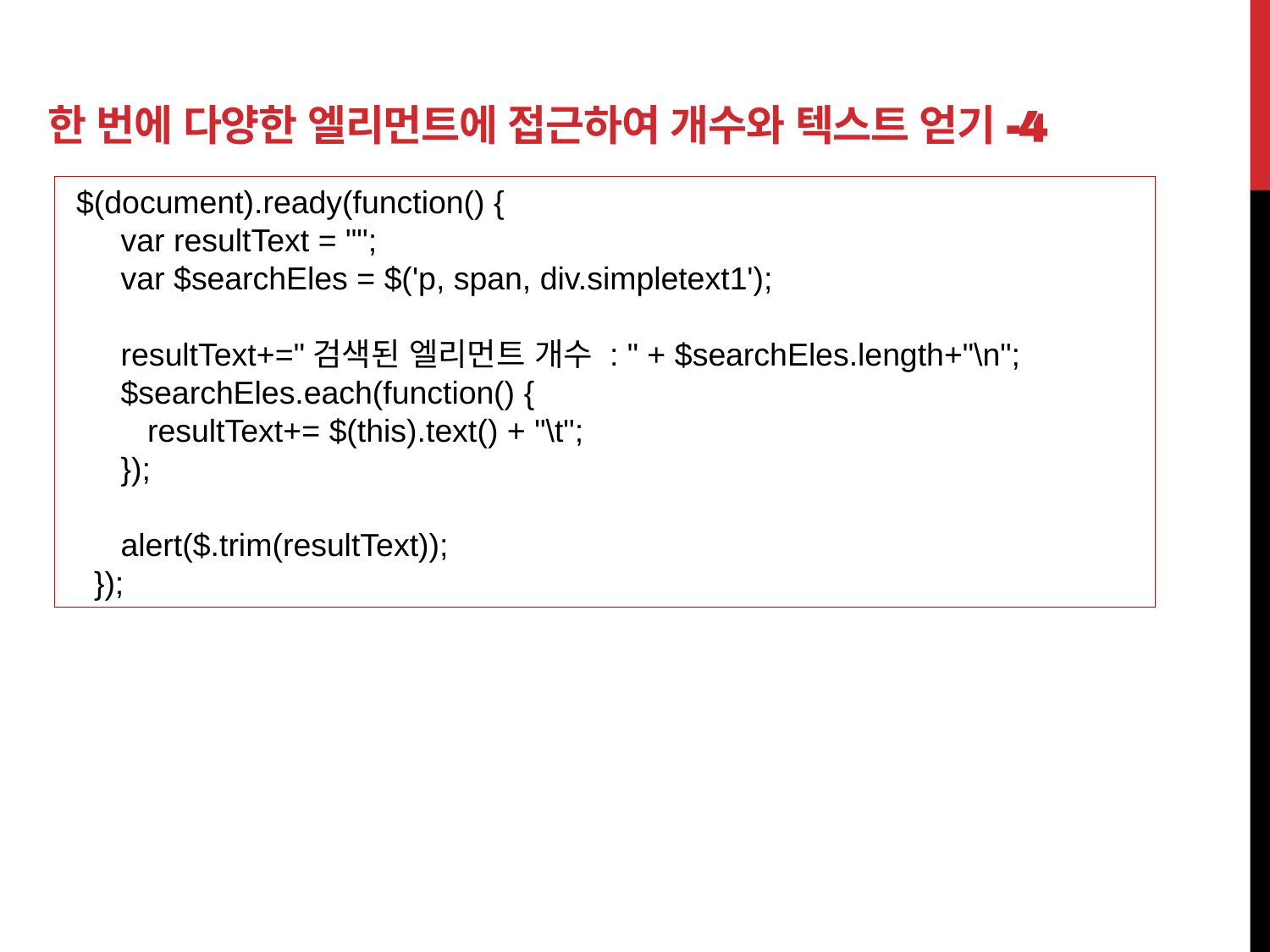

# 한 번에 다양한 엘리먼트에 접근하여 개수와 텍스트 얻기-4
 $(document).ready(function() {
      var resultText = "";
      var $searchEles = $('p, span, div.simpletext1');

      resultText+="검색된 엘리먼트 개수 : " + $searchEles.length+"\n";
      $searchEles.each(function() {
         resultText+= $(this).text() + "\t";
      });

      alert($.trim(resultText));
   });